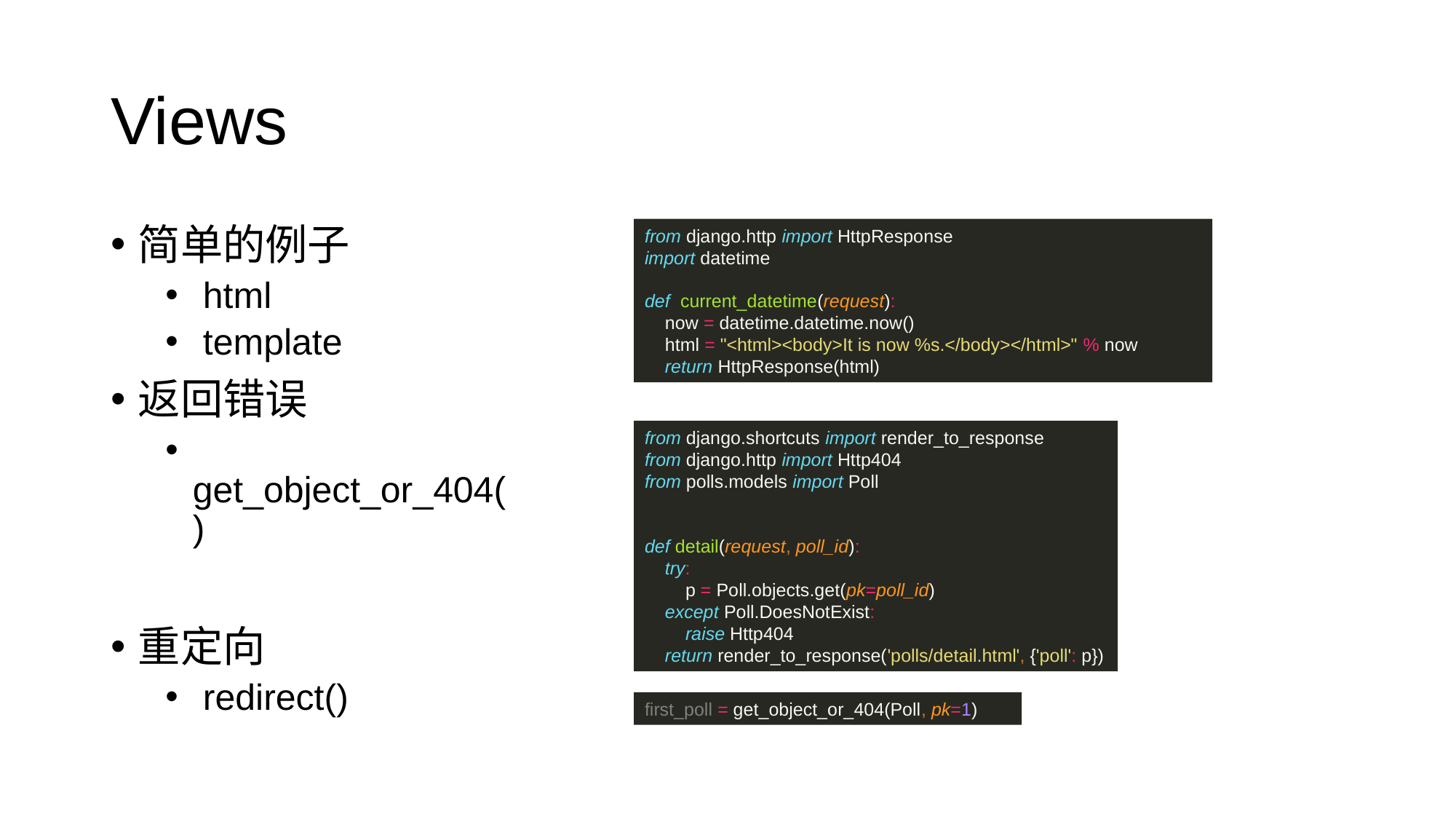

# Views
简单的例子
 html
 template
返回错误
 get_object_or_404()

重定向
 redirect()

from django.http import HttpResponse
import datetime
def  current_datetime(request):
    now = datetime.datetime.now()
    html = "<html><body>It is now %s.</body></html>" % now
    return HttpResponse(html)
from django.shortcuts import render_to_response
from django.http import Http404
from polls.models import Poll
def detail(request, poll_id):
    try:
        p = Poll.objects.get(pk=poll_id)
    except Poll.DoesNotExist:
        raise Http404
    return render_to_response('polls/detail.html', {'poll': p})
first_poll = get_object_or_404(Poll, pk=1)